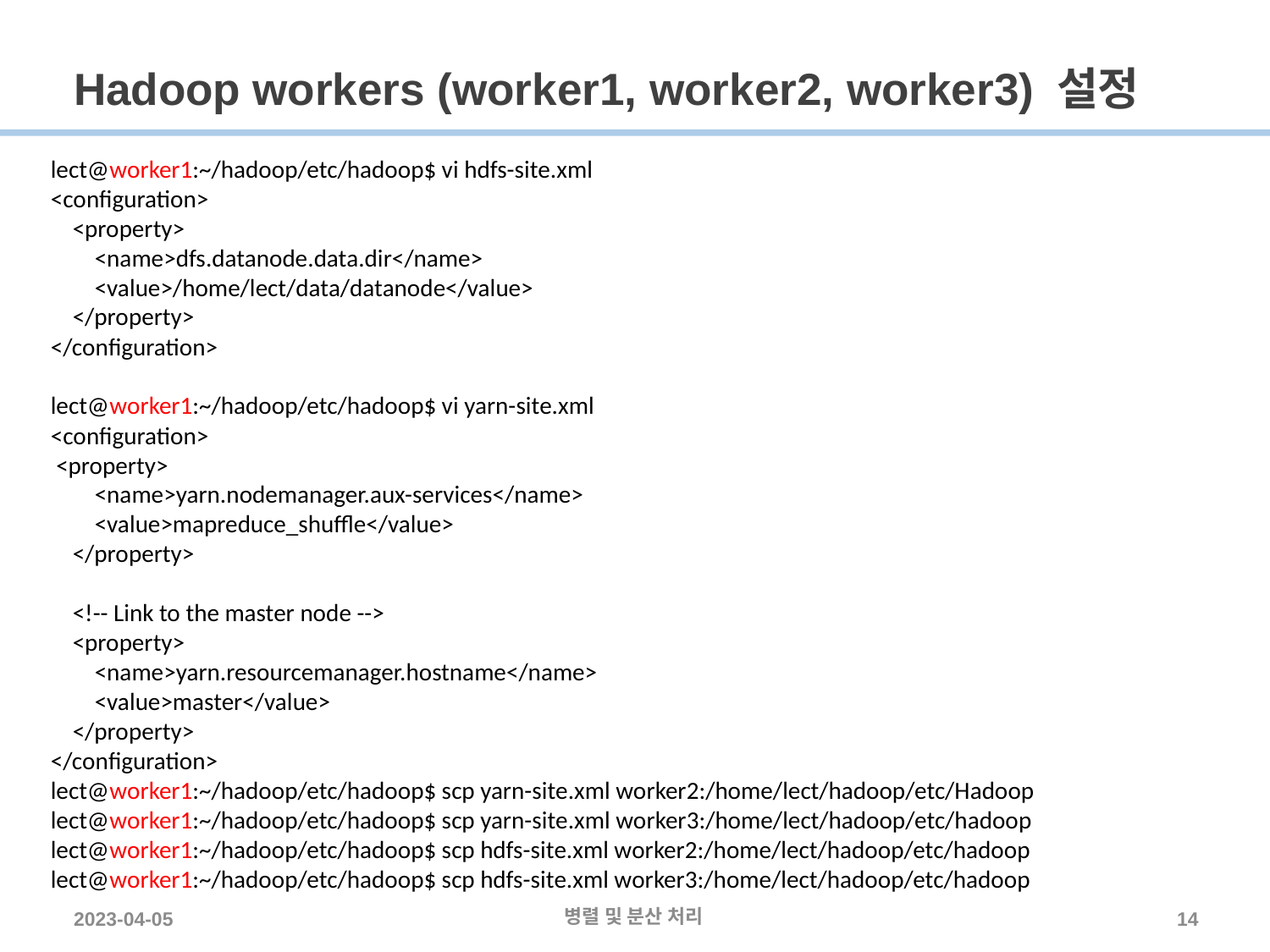

# Hadoop workers (worker1, worker2, worker3) 설정
lect@worker1:~/hadoop/etc/hadoop$ vi hdfs-site.xml
<configuration>
    <property>
        <name>dfs.datanode.data.dir</name>
        <value>/home/lect/data/datanode</value>
    </property>
</configuration>

lect@worker1:~/hadoop/etc/hadoop$ vi yarn-site.xml
<configuration>
 <property>
        <name>yarn.nodemanager.aux-services</name>
        <value>mapreduce_shuffle</value>
    </property>

    <!-- Link to the master node -->
    <property>
        <name>yarn.resourcemanager.hostname</name>
        <value>master</value>
    </property>
</configuration>
lect@worker1:~/hadoop/etc/hadoop$ scp yarn-site.xml worker2:/home/lect/hadoop/etc/Hadoop
lect@worker1:~/hadoop/etc/hadoop$ scp yarn-site.xml worker3:/home/lect/hadoop/etc/hadoop
lect@worker1:~/hadoop/etc/hadoop$ scp hdfs-site.xml worker2:/home/lect/hadoop/etc/hadoop
lect@worker1:~/hadoop/etc/hadoop$ scp hdfs-site.xml worker3:/home/lect/hadoop/etc/hadoop
2023-04-05
병렬 및 분산 처리
14